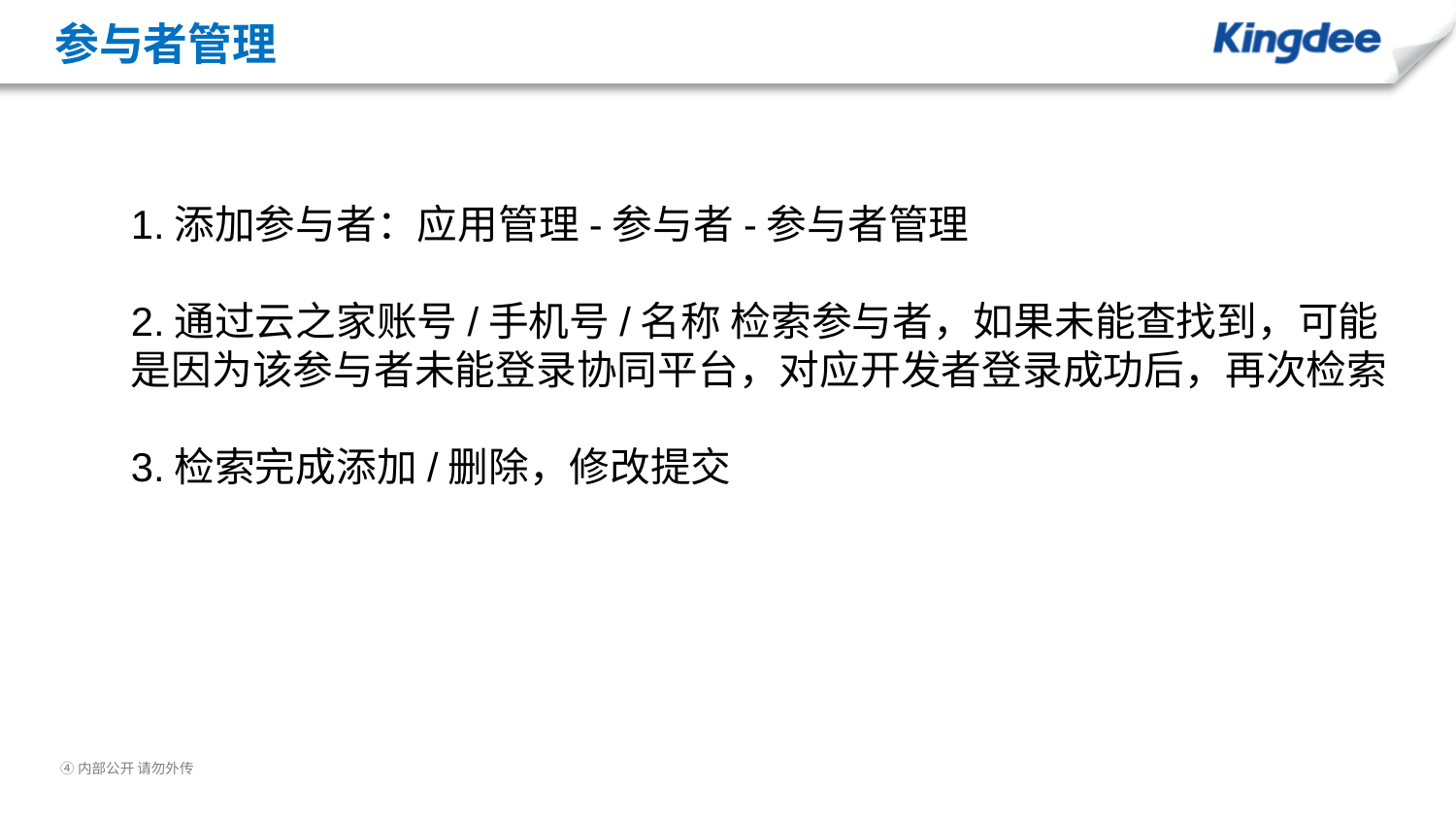

# 参与者管理
1.添加参与者：应用管理-参与者-参与者管理

2.通过云之家账号/手机号/名称 检索参与者，如果未能查找到，可能
是因为该参与者未能登录协同平台，对应开发者登录成功后，再次检索

3.检索完成添加/删除，修改提交